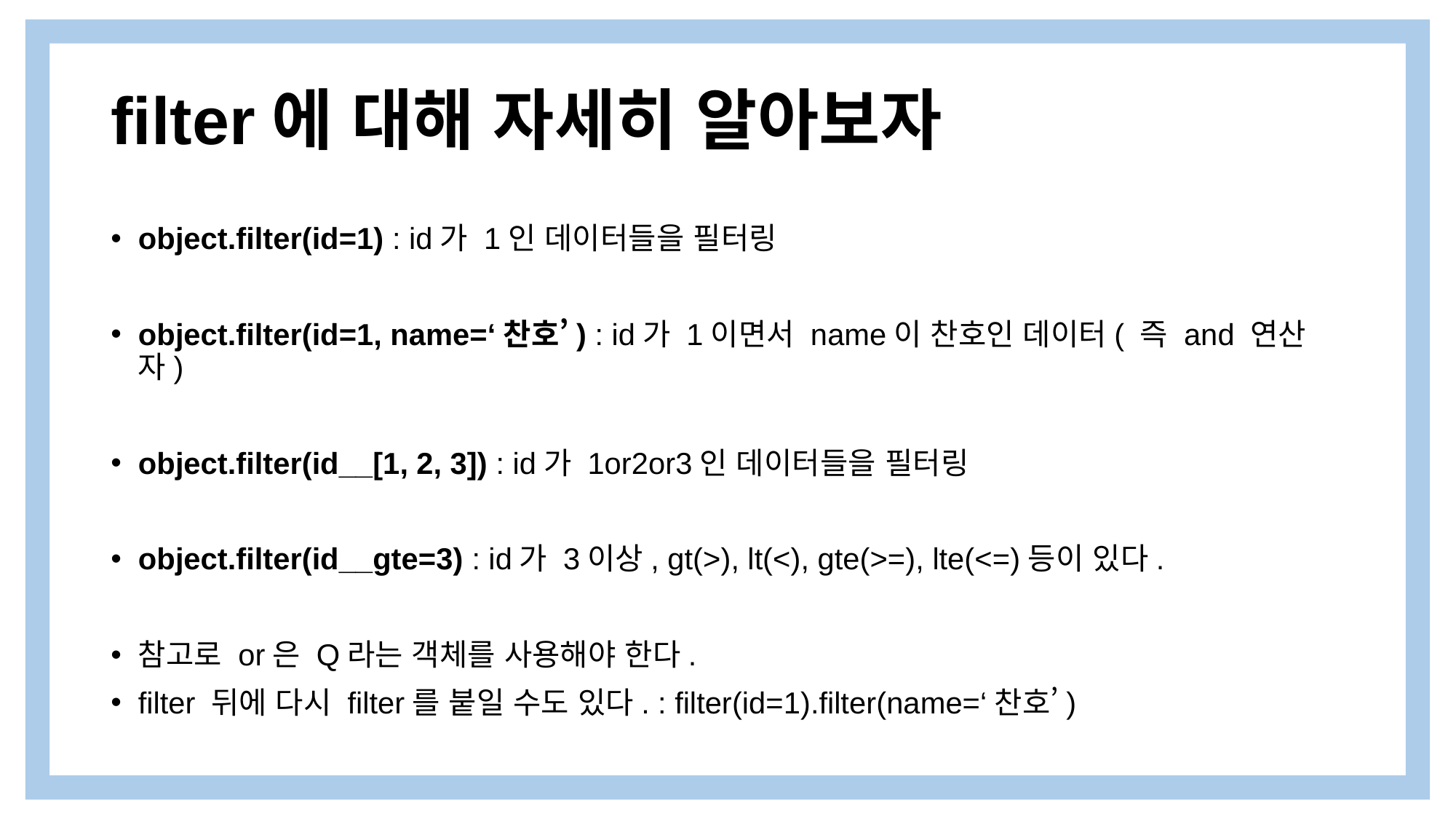

# filter에 대해 자세히 알아보자
object.filter(id=1) : id가 1인 데이터들을 필터링

object.filter(id=1, name=‘찬호’) : id가 1이면서 name이 찬호인 데이터( 즉 and 연산자)

object.filter(id__[1, 2, 3]) : id가 1or2or3인 데이터들을 필터링

object.filter(id__gte=3) : id가 3이상, gt(>), lt(<), gte(>=), lte(<=)등이 있다.

참고로 or은 Q라는 객체를 사용해야 한다.
filter 뒤에 다시 filter를 붙일 수도 있다. : filter(id=1).filter(name=‘찬호’)